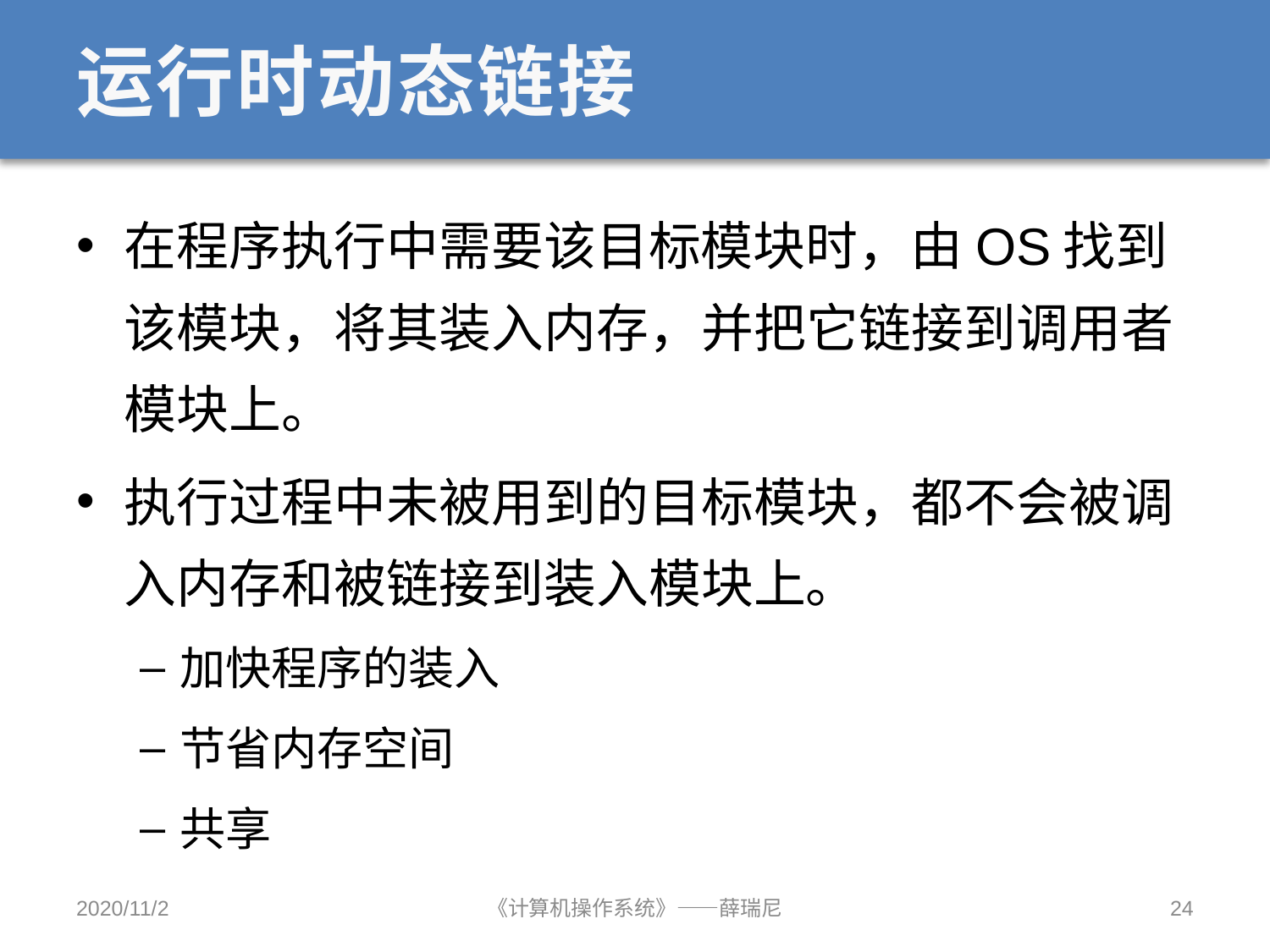

# 运行时动态链接
在程序执行中需要该目标模块时，由OS找到该模块，将其装入内存，并把它链接到调用者模块上。
执行过程中未被用到的目标模块，都不会被调入内存和被链接到装入模块上。
加快程序的装入
节省内存空间
共享
2020/11/2
《计算机操作系统》——薛瑞尼
24